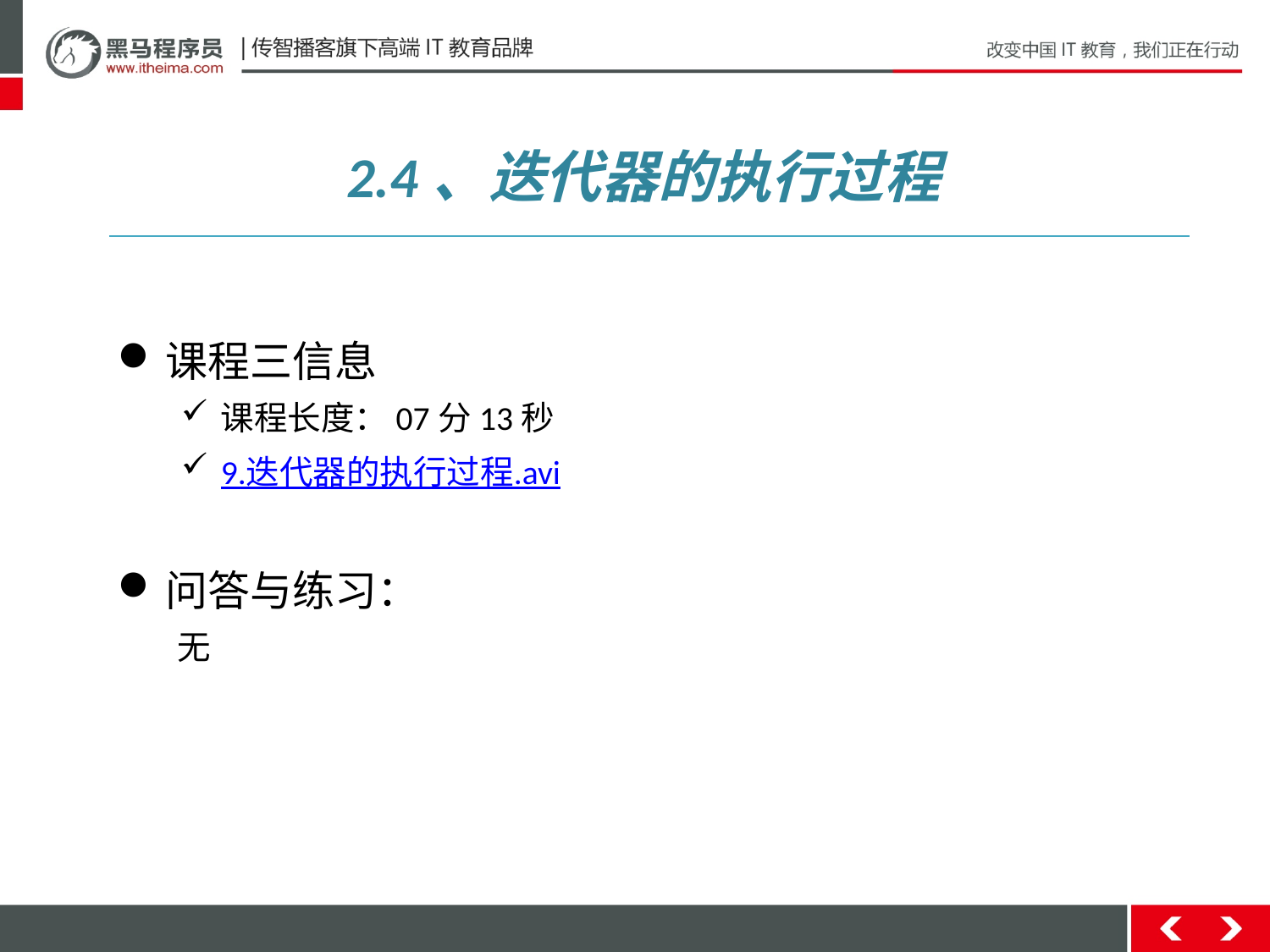

2.4、迭代器的执行过程

课程三信息
课程长度：07分13秒
9.迭代器的执行过程.avi

问答与练习：
       无